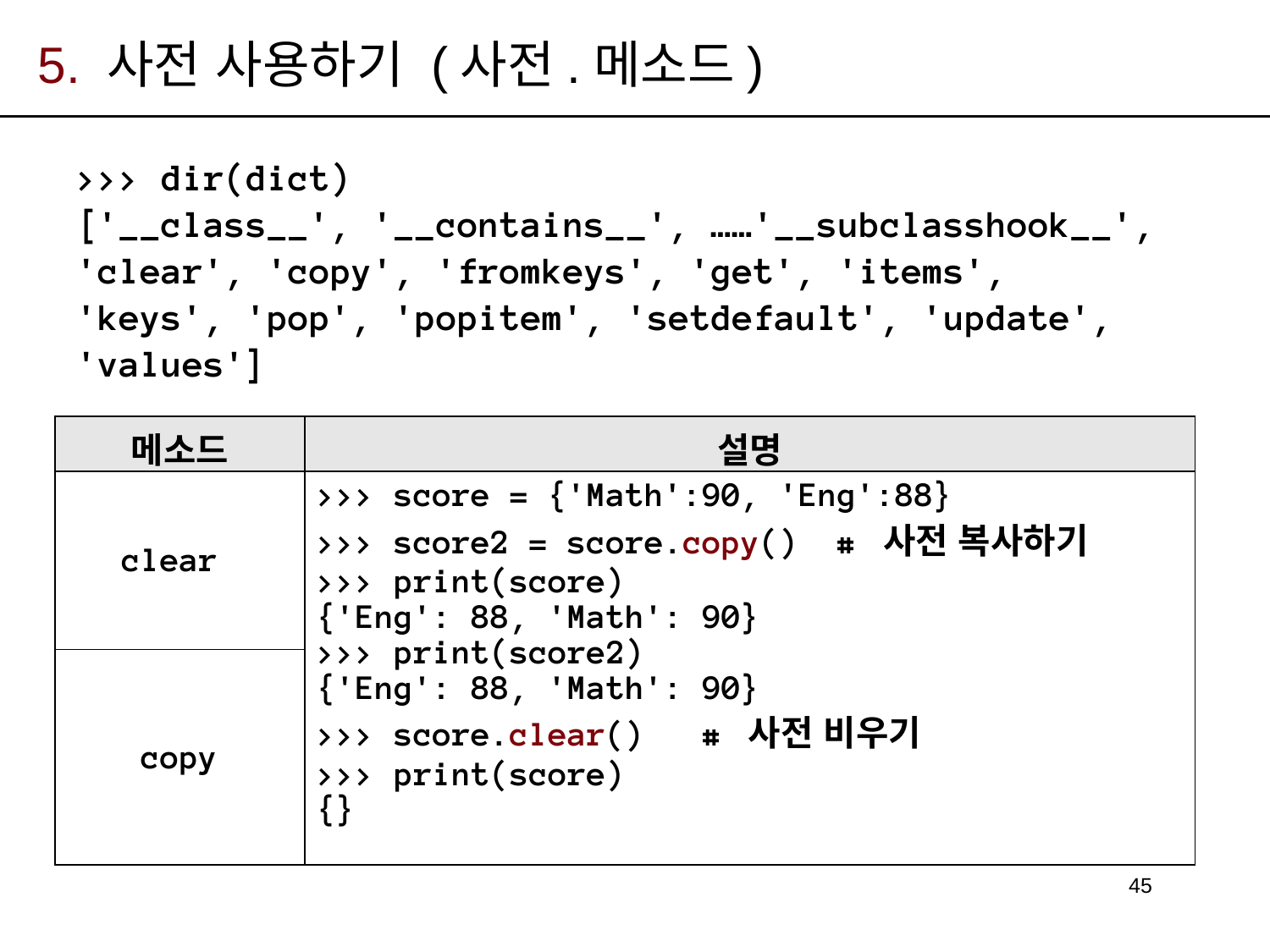

# 5. 사전 사용하기 (사전.메소드)
>>> dir(dict)
['__class__', '__contains__', ……'__subclasshook__', 'clear', 'copy', 'fromkeys', 'get', 'items', 'keys', 'pop', 'popitem', 'setdefault', 'update', 'values']
| 메소드 | 설명 |
| --- | --- |
| clear | >>> score = {'Math':90, 'Eng':88} >>> score2 = score.copy() # 사전 복사하기 >>> print(score) {'Eng': 88, 'Math': 90} >>> print(score2) {'Eng': 88, 'Math': 90} >>> score.clear() # 사전 비우기 >>> print(score) {} |
| copy |  |
45